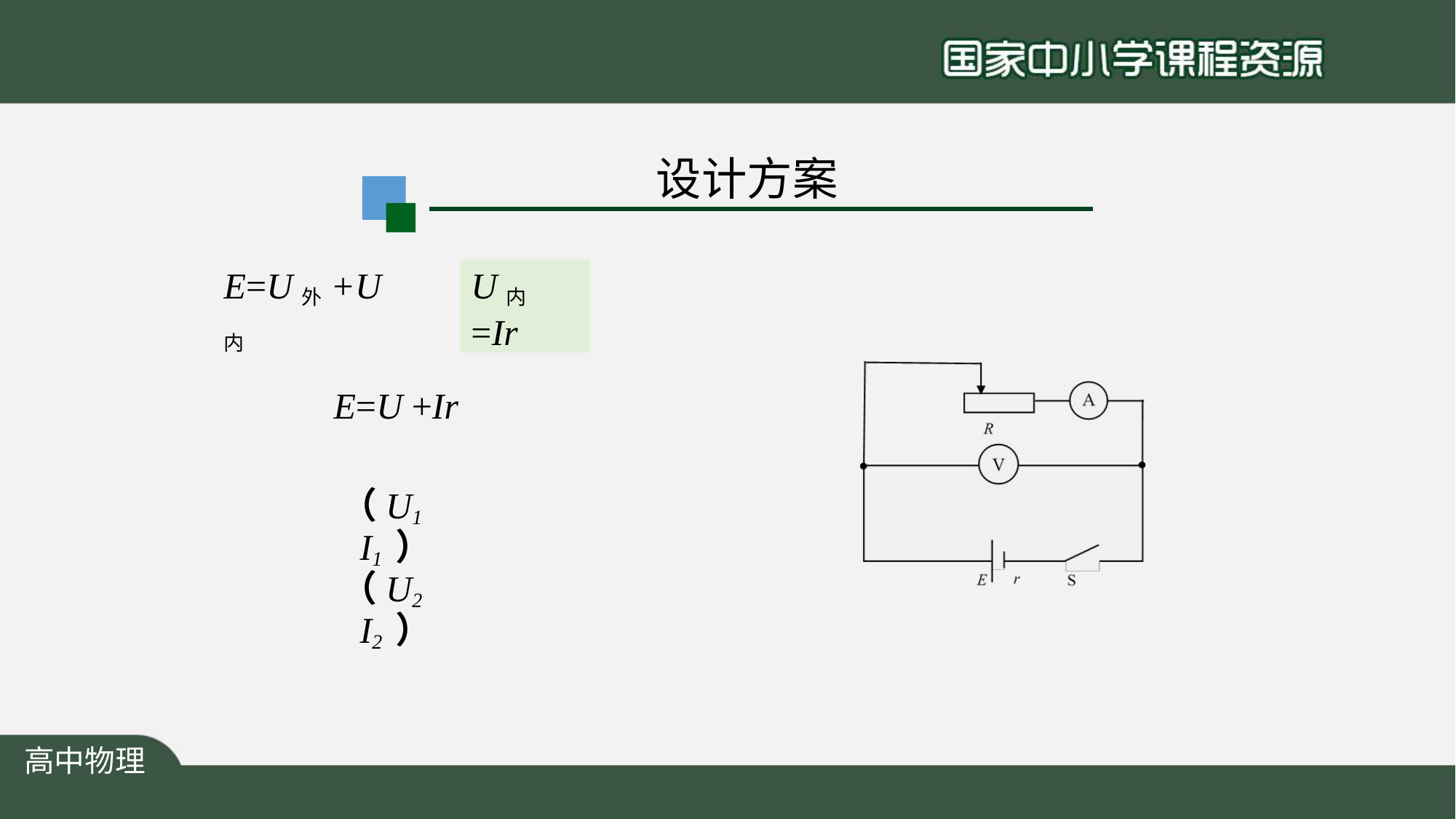

# 设计方案

U内 =Ir
E=U外+U内

E=U +Ir

（U1	I1 ）
（U2	I2 ）
高中物理